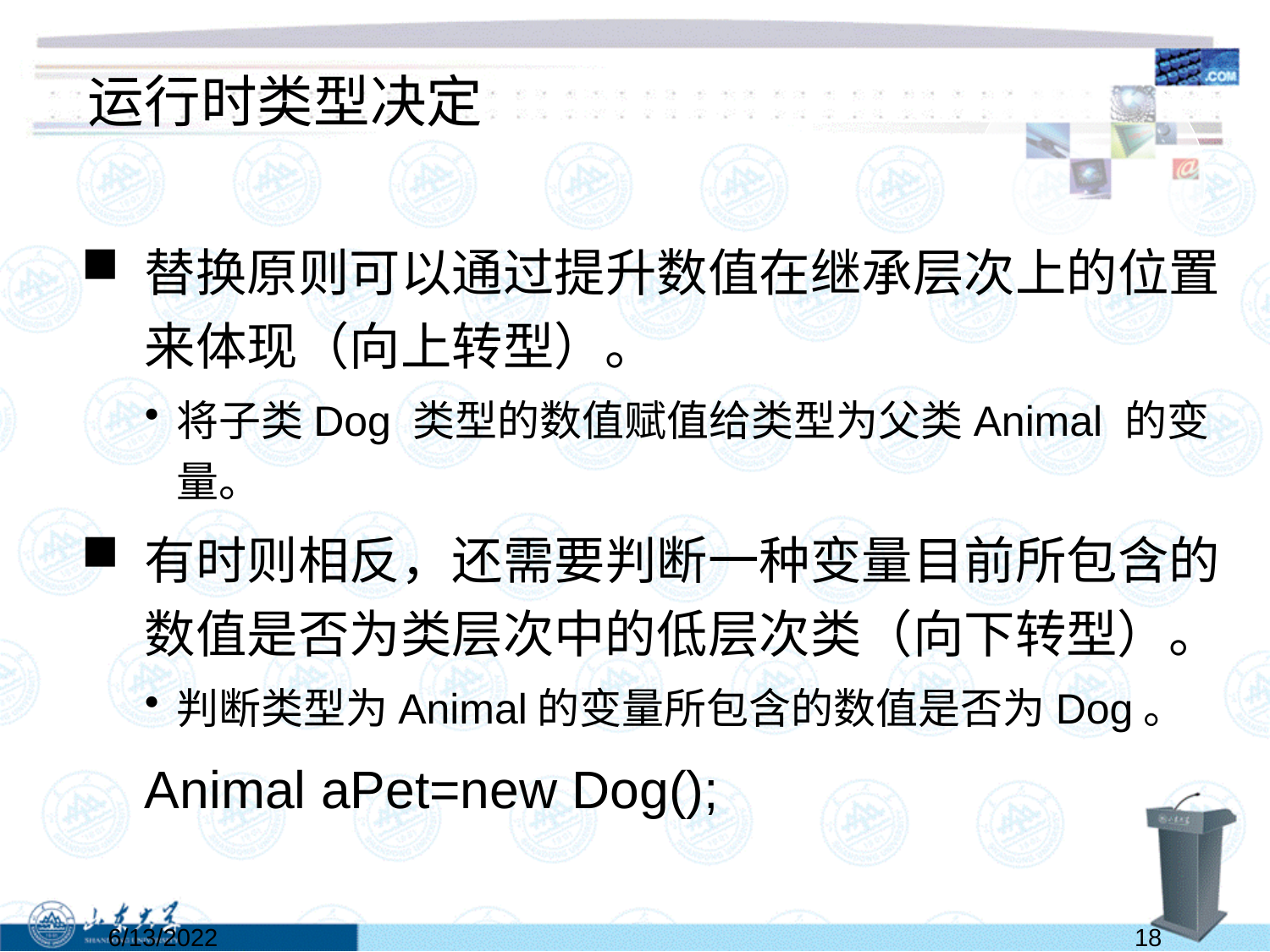

# 运行时类型决定
替换原则可以通过提升数值在继承层次上的位置来体现（向上转型）。
将子类Dog 类型的数值赋值给类型为父类Animal 的变量。
有时则相反，还需要判断一种变量目前所包含的数值是否为类层次中的低层次类（向下转型）。
判断类型为Animal的变量所包含的数值是否为Dog。
Animal aPet=new Dog();

6/13/2022
18